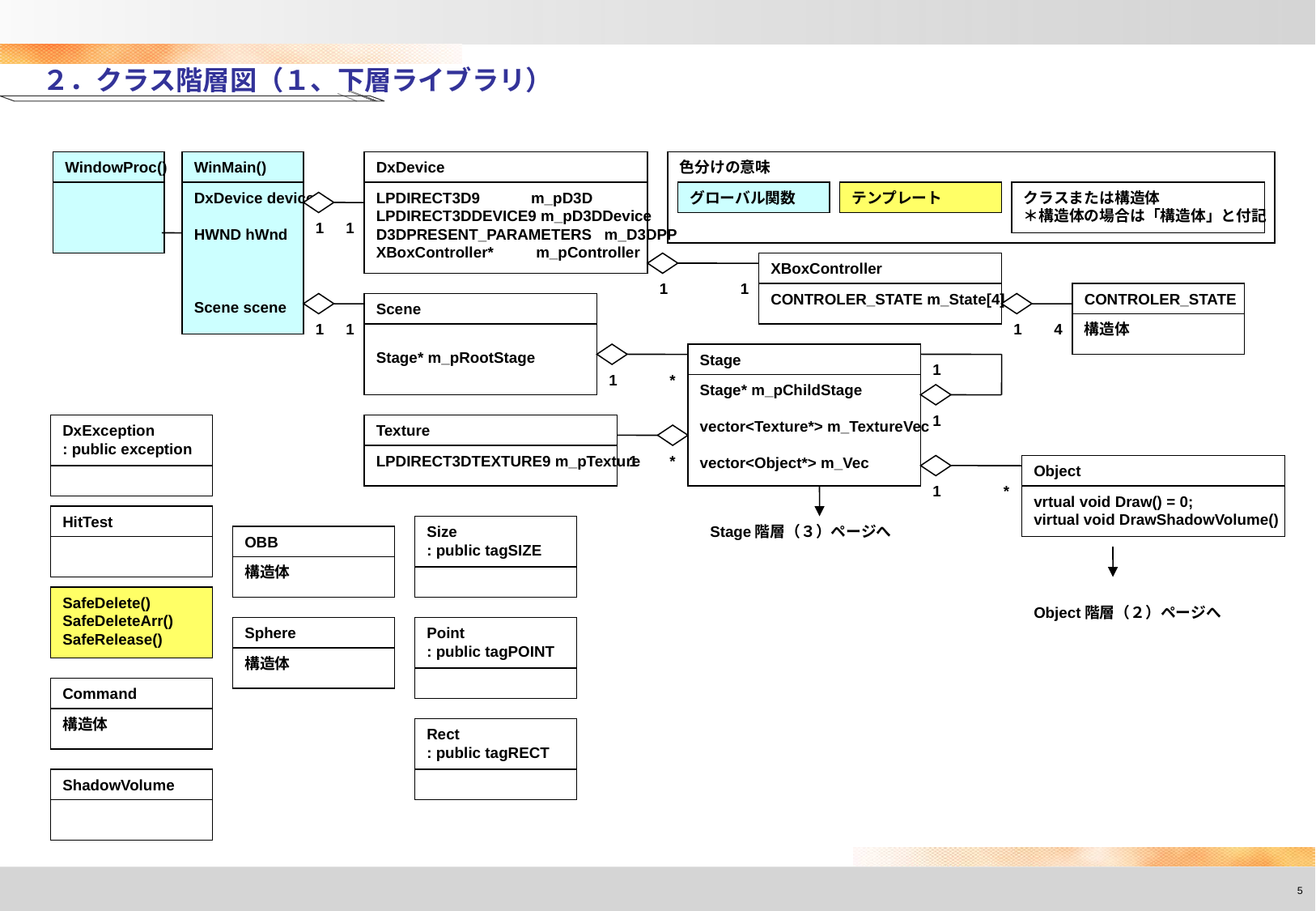

２．クラス階層図（１、下層ライブラリ）

WindowProc()

WinMain()
DxDevice
色分けの意味
DxDevice device

HWND hWnd

Scene scene
LPDIRECT3D9            m_pD3D
LPDIRECT3DDEVICE9 m_pD3DDevice
D3DPRESENT_PARAMETERS   m_D3DPP
XBoxController*          m_pController
グローバル関数
テンプレート
クラスまたは構造体
＊構造体の場合は「構造体」と付記

1
1

XBoxController

1
1
CONTROLER_STATE m_State[4]
CONTROLER_STATE

Scene

1
1
1
4
構造体

Stage* m_pRootStage

Stage

1

1
*
Stage* m_pChildStage

vector<Texture*> m_TextureVec

vector<Object*> m_Vec

1
DxException
: public exception
Texture

LPDIRECT3DTEXTURE9 m_pTexture
1
*

Object

1
*

vrtual void Draw() = 0;
virtual void DrawShadowVolume()
HitTest
Size
: public tagSIZE
Stage階層（３）ページへ
OBB

構造体

SafeDelete()
SafeDeleteArr()
SafeRelease()
Object階層（２）ページへ
Sphere
Point
: public tagPOINT
構造体

Command
構造体
Rect
: public tagRECT
ShadowVolume

5